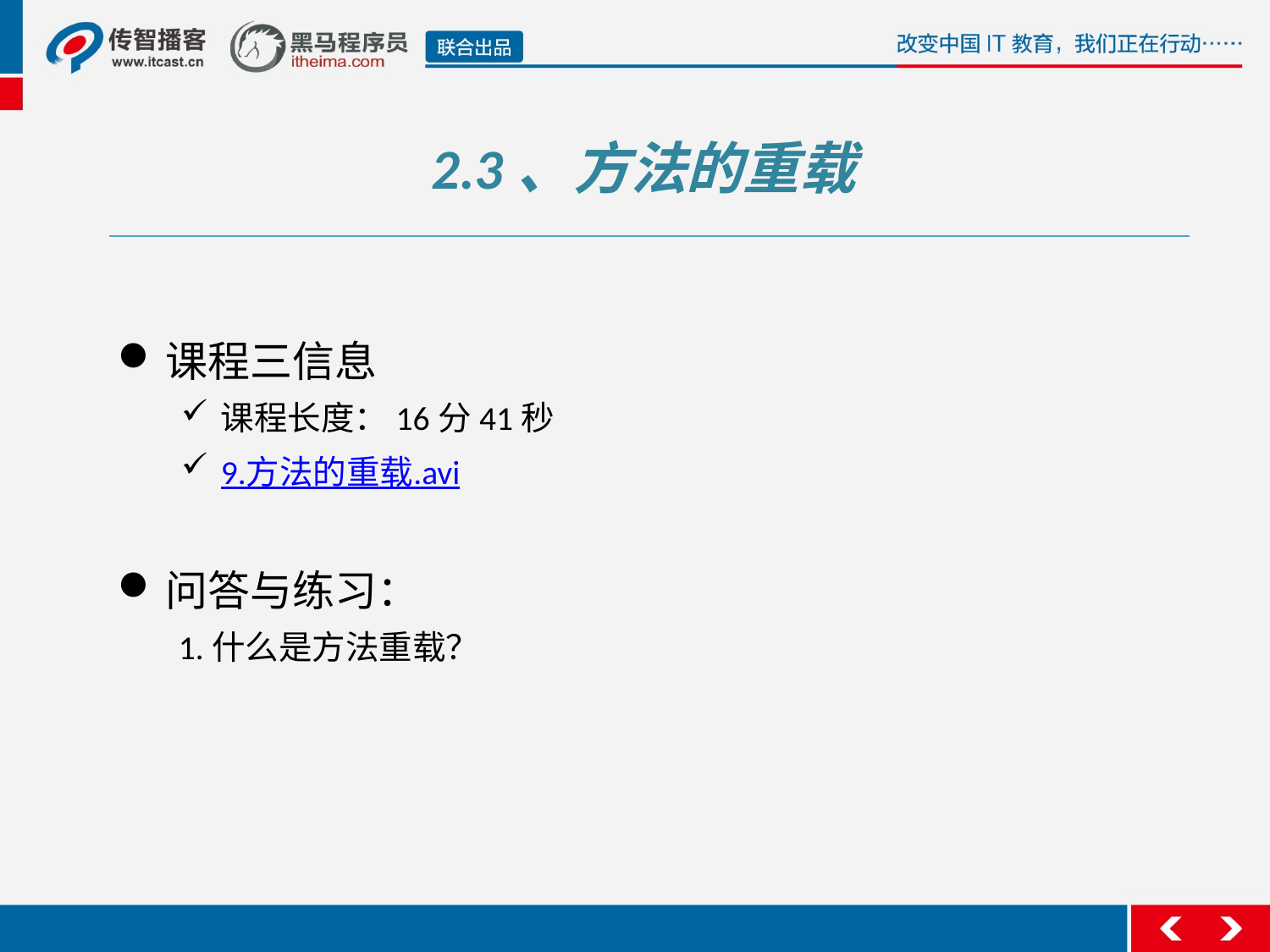

2.3、方法的重载

课程三信息
课程长度：16分41秒
9.方法的重载.avi

问答与练习：
        1.什么是方法重载？